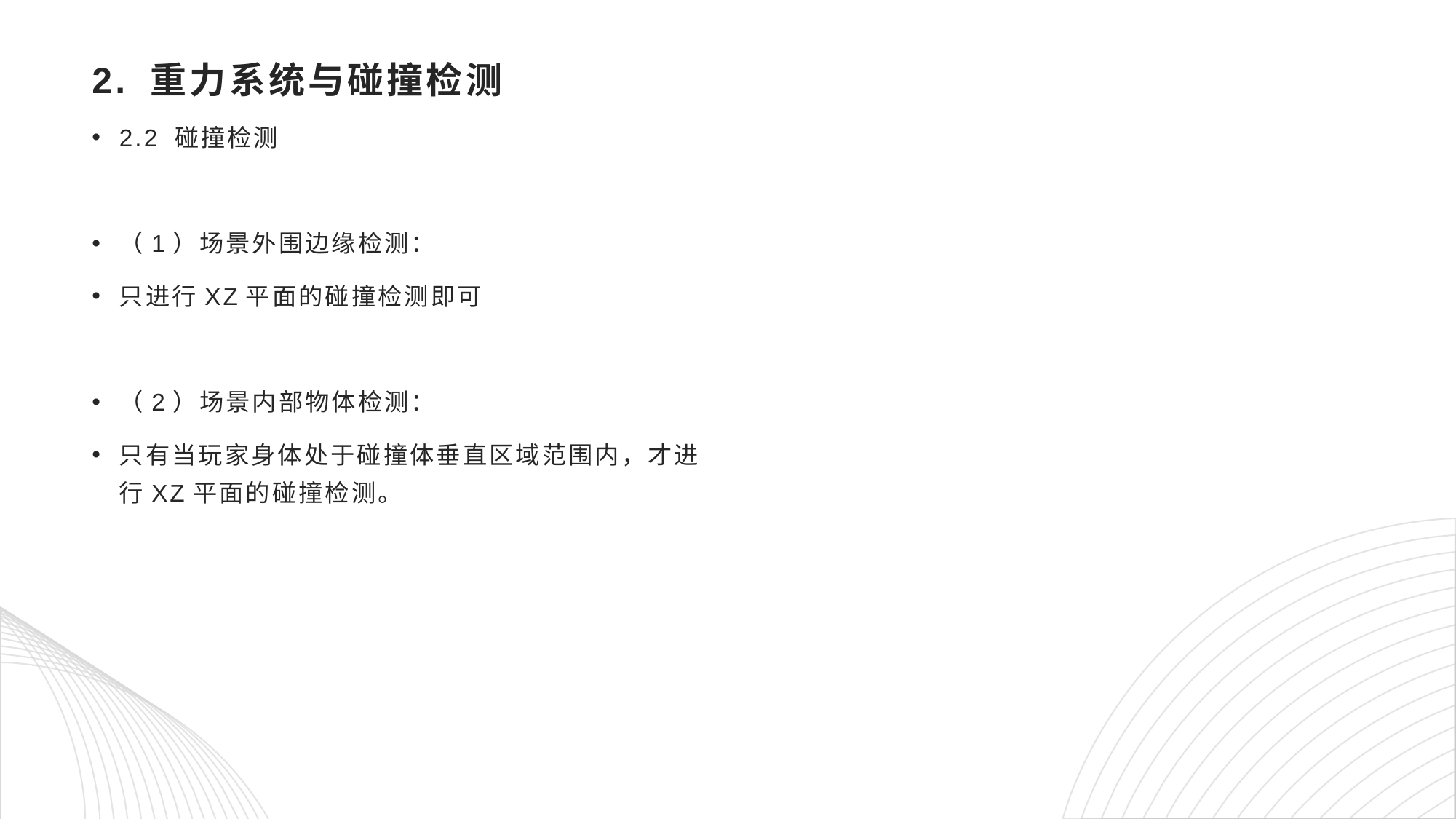

# 2. 重力系统与碰撞检测
2.2 碰撞检测

（1）场景外围边缘检测：
只进行XZ平面的碰撞检测即可

（2）场景内部物体检测：
只有当玩家身体处于碰撞体垂直区域范围内，才进行XZ平面的碰撞检测。